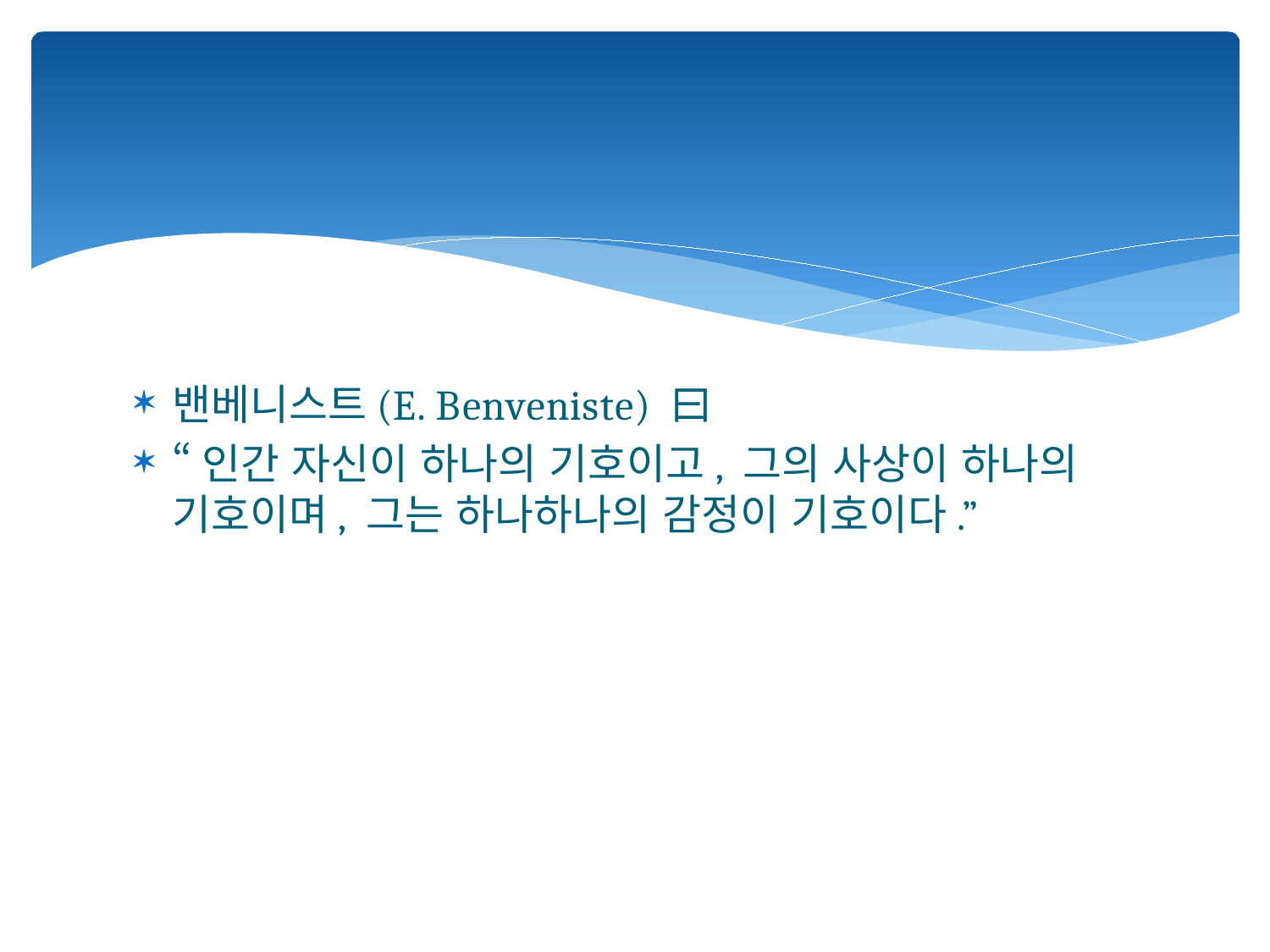

#
밴베니스트(E. Benveniste) 曰
“인간 자신이 하나의 기호이고, 그의 사상이 하나의 기호이며, 그는 하나하나의 감정이 기호이다.”